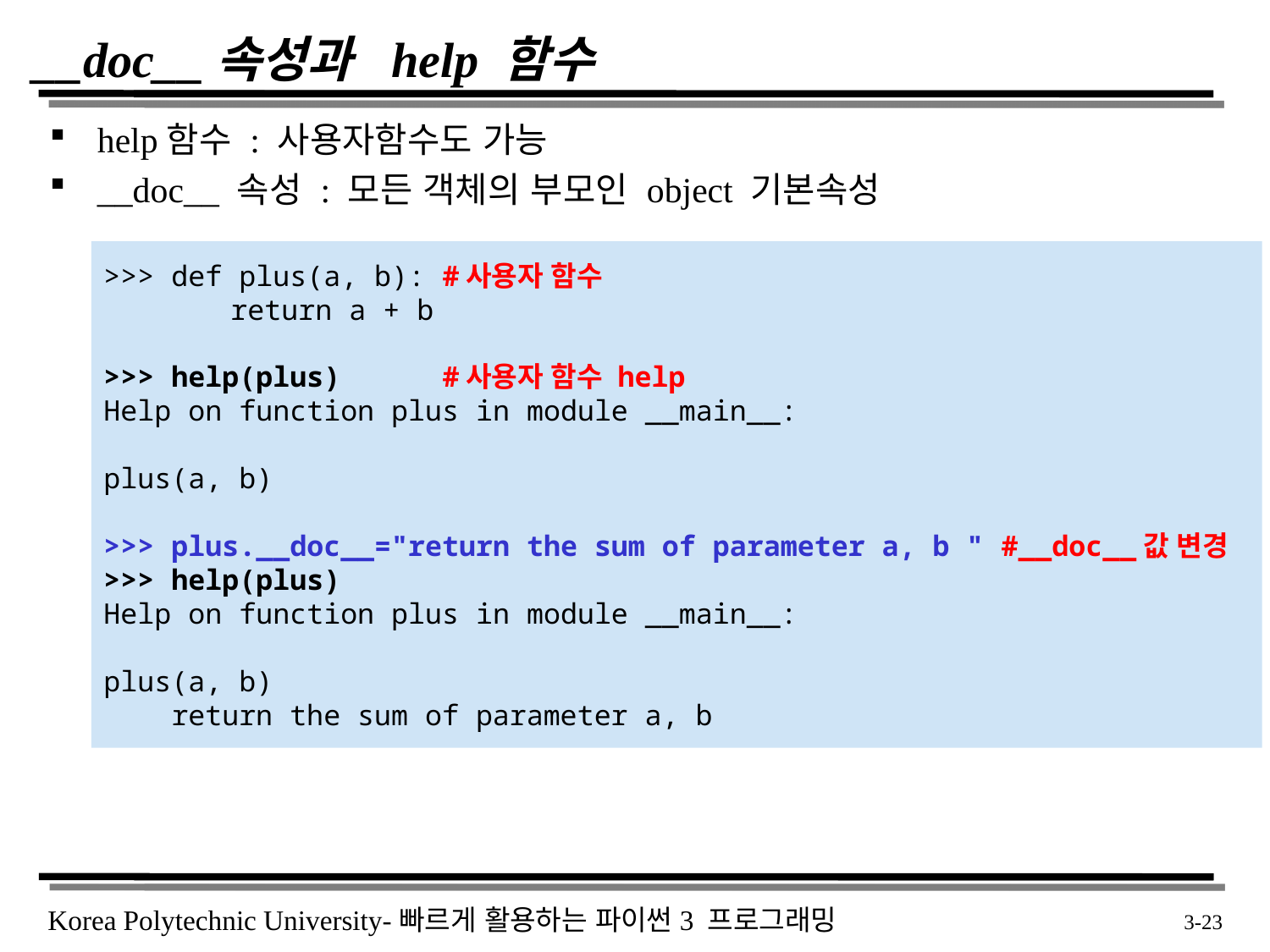

# __doc__속성과  help 함수
help함수 : 사용자함수도 가능
__doc__ 속성 : 모든 객체의 부모인 object 기본속성
>>> def plus(a, b): #사용자 함수
	return a + b

>>> help(plus)      #사용자 함수 help
Help on function plus in module __main__:

plus(a, b)

>>> plus.__doc__="return the sum of parameter a, b " #__doc__값 변경
>>> help(plus)
Help on function plus in module __main__:

plus(a, b)
    return the sum of parameter a, b
 3-23